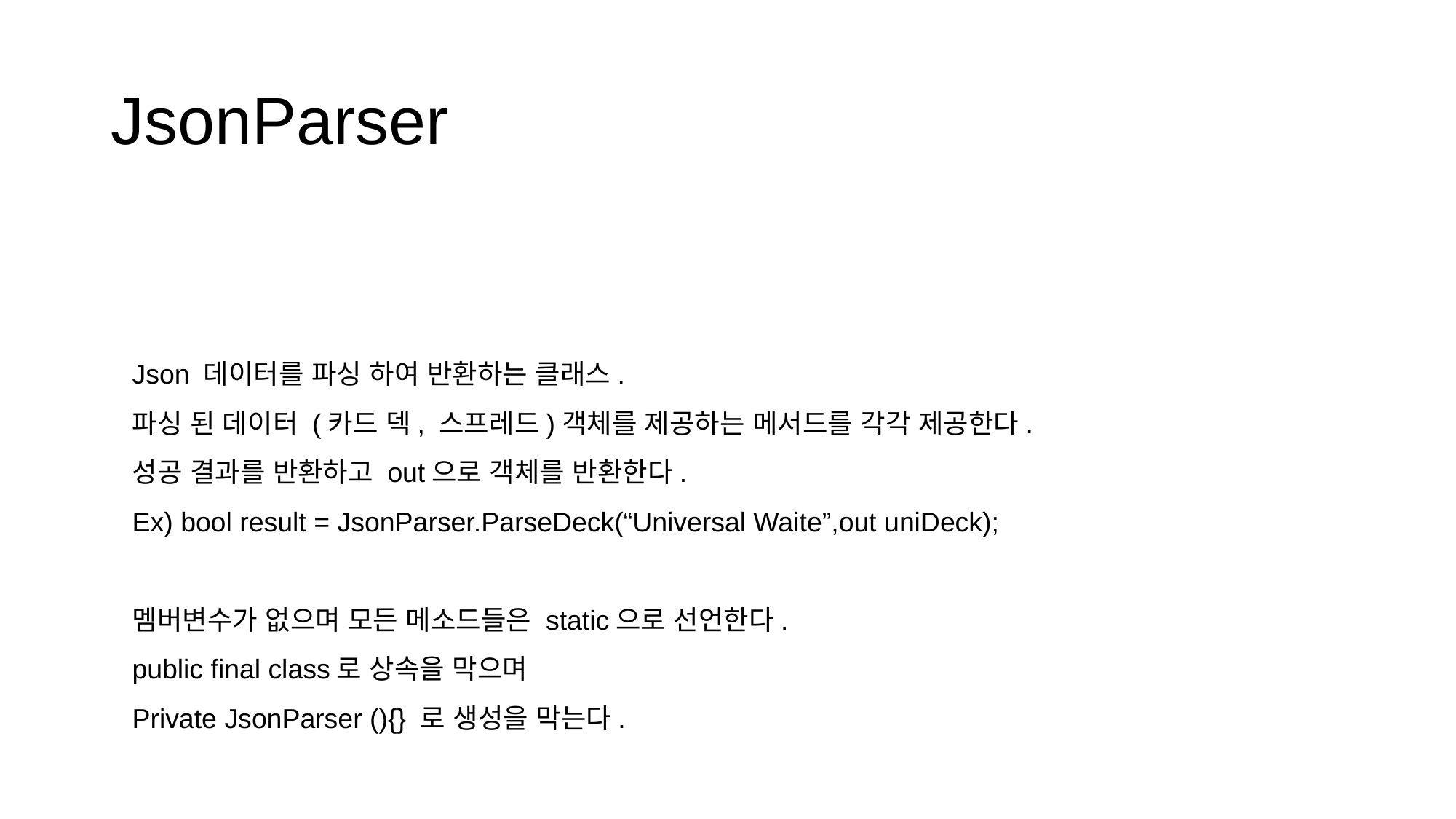

# JsonParser
Json 데이터를 파싱 하여 반환하는 클래스.
파싱 된 데이터 (카드 덱, 스프레드)객체를 제공하는 메서드를 각각 제공한다.
성공 결과를 반환하고 out으로 객체를 반환한다.
Ex) bool result = JsonParser.ParseDeck(“Universal Waite”,out uniDeck);

멤버변수가 없으며 모든 메소드들은 static으로 선언한다.
public final class로 상속을 막으며
Private JsonParser (){} 로 생성을 막는다.